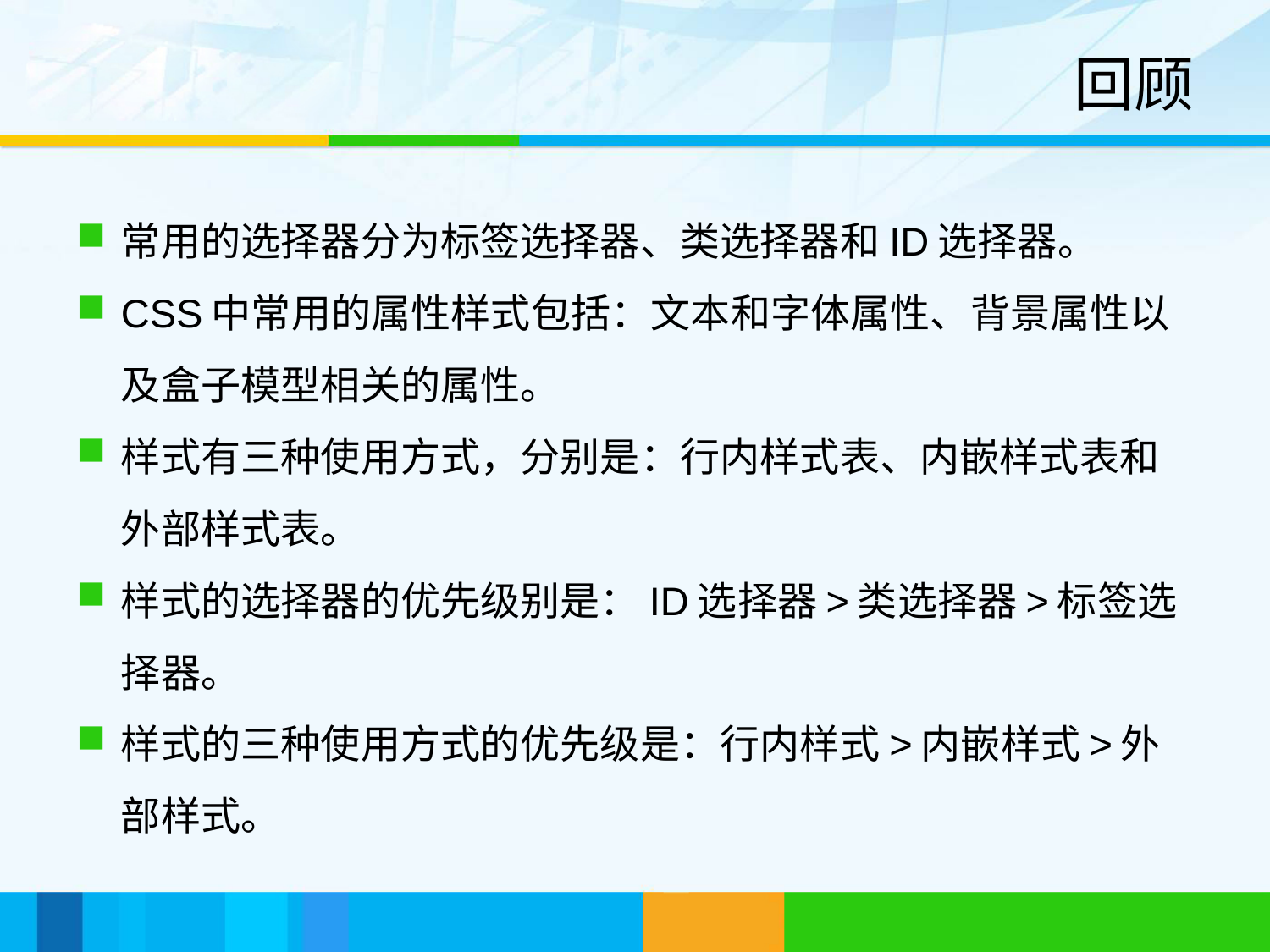

# 回顾
常用的选择器分为标签选择器、类选择器和ID选择器。
CSS中常用的属性样式包括：文本和字体属性、背景属性以及盒子模型相关的属性。
样式有三种使用方式，分别是：行内样式表、内嵌样式表和外部样式表。
样式的选择器的优先级别是：ID选择器>类选择器>标签选择器。
样式的三种使用方式的优先级是：行内样式>内嵌样式>外部样式。